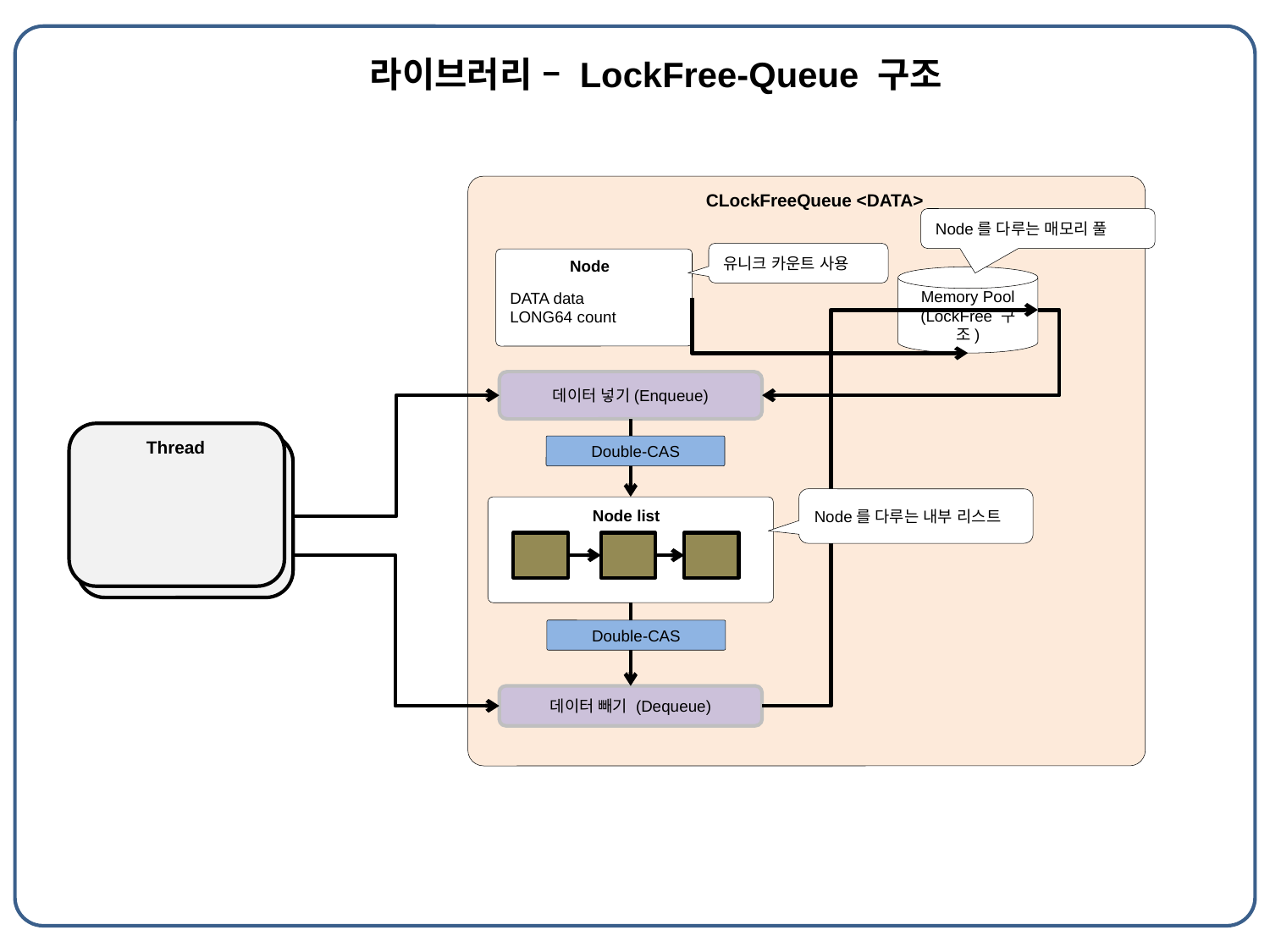

라이브러리 – LockFree-Queue 구조

CLockFreeQueue <DATA>
Node를 다루는 매모리 풀
유니크 카운트 사용

DATA data
LONG64 count
Node
Memory Pool
(LockFree 구조)
데이터 넣기(Enqueue)

Thread

Double-CAS
Node를 다루는 내부 리스트

Node list

Double-CAS
데이터 빼기 (Dequeue)